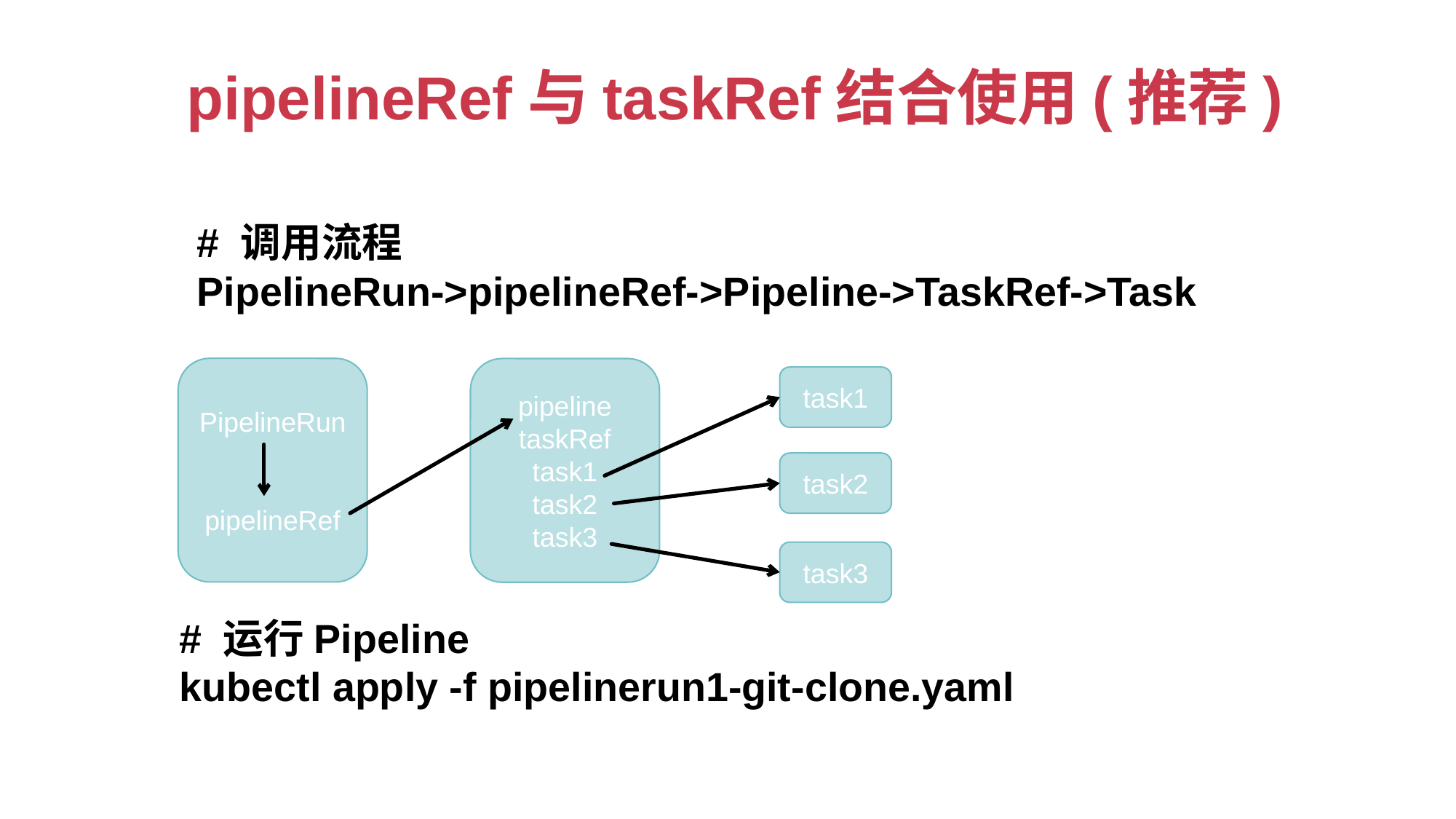

pipelineRef与taskRef结合使用(推荐)
# 调用流程
PipelineRun->pipelineRef->Pipeline->TaskRef->Task

PipelineRun

pipelineRef
pipeline
taskRef
task1
task2
task3
task1
task2
task3
# 运行Pipeline
kubectl apply -f pipelinerun1-git-clone.yaml